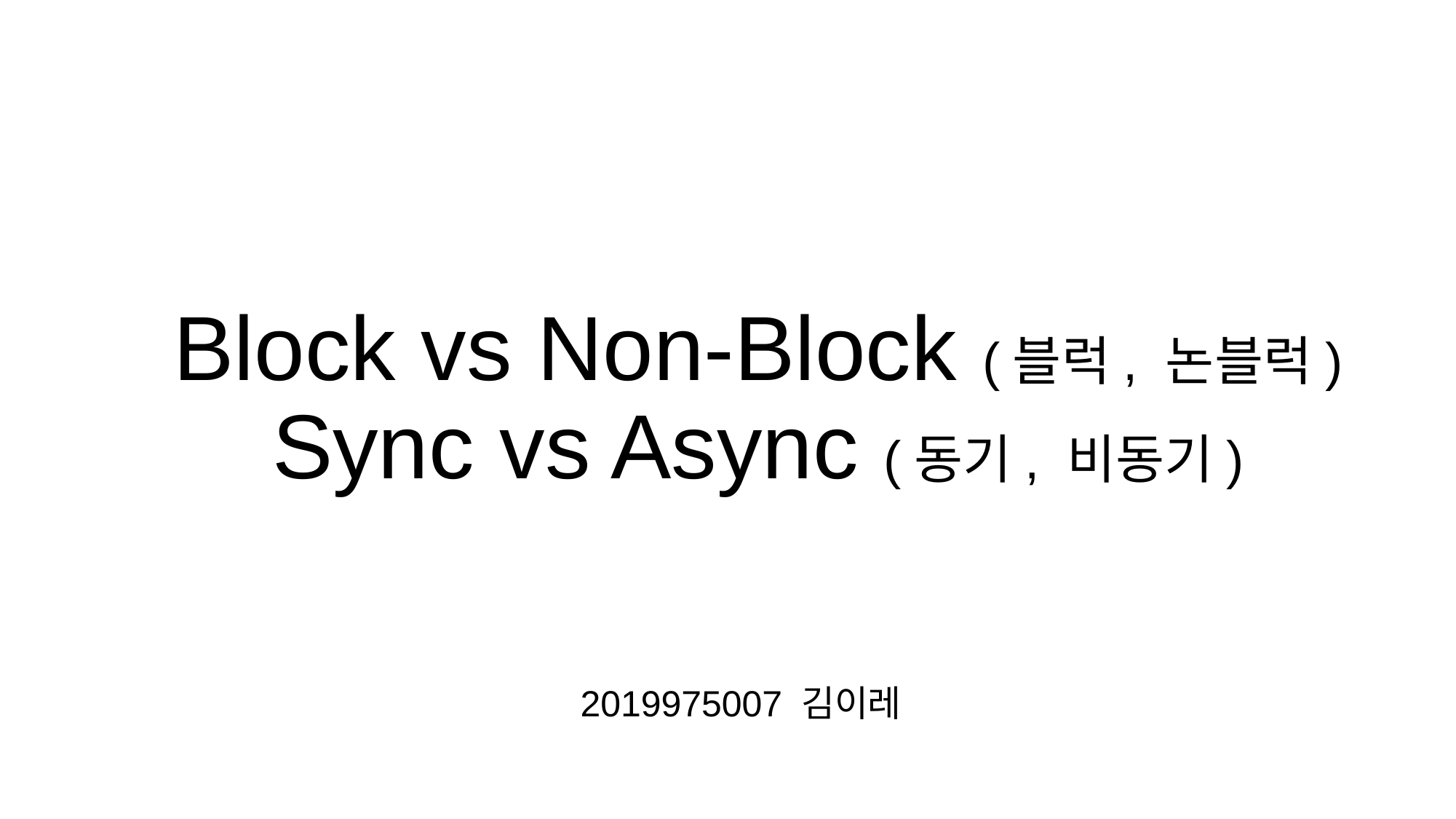

# Block vs Non-Block (블럭, 논블럭) Sync vs Async (동기, 비동기)

2019975007 김이레